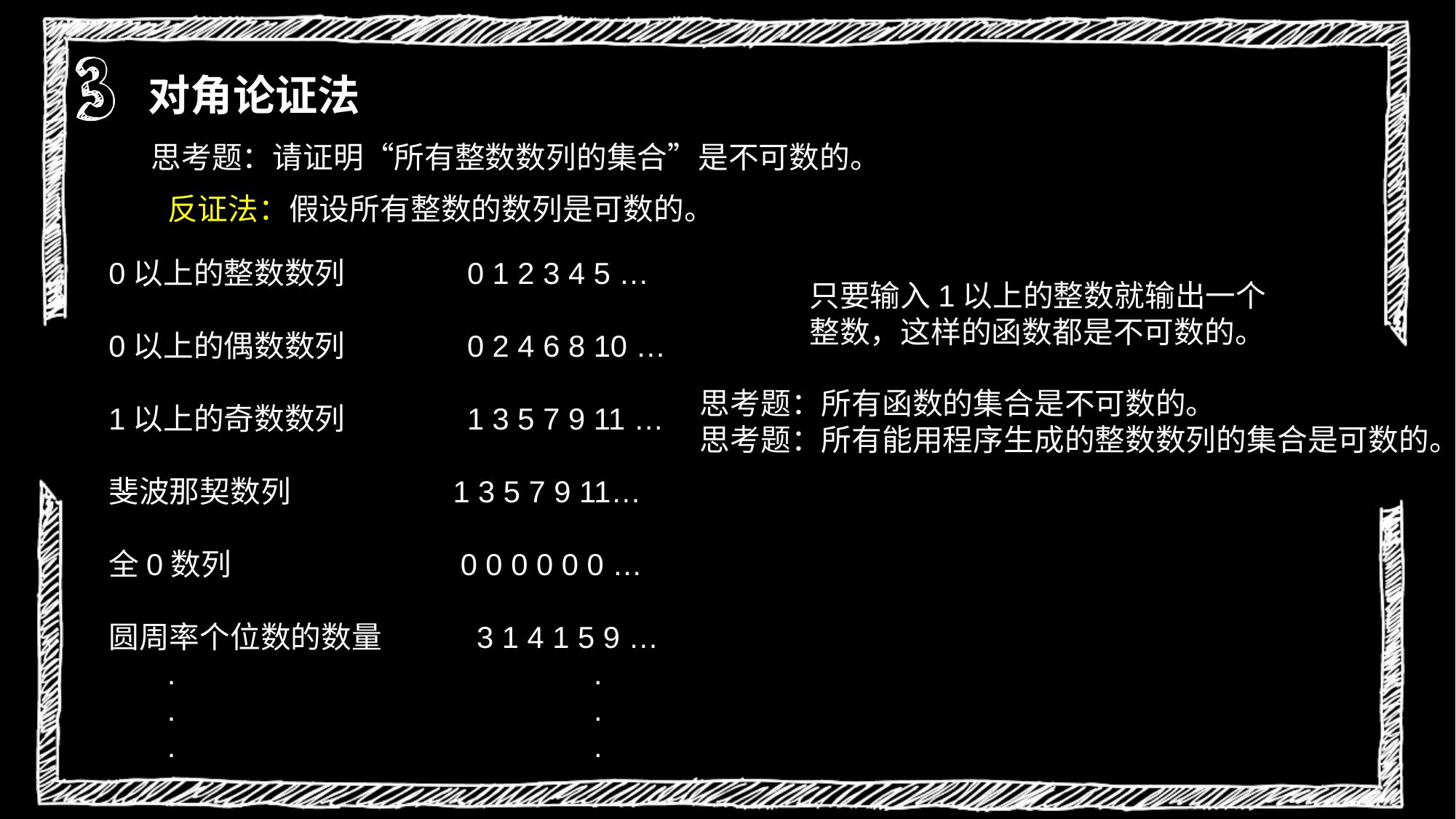

对角论证法
思考题：请证明“所有整数数列的集合”是不可数的。
反证法：假设所有整数的数列是可数的。
0以上的整数数列                 0 1 2 3 4 5 …

0以上的偶数数列                 0 2 4 6 8 10 …

1以上的奇数数列                 1 3 5 7 9 11 …

斐波那契数列                       1 3 5 7 9 11…

全0数列                                 0 0 0 0 0 0 …

圆周率个位数的数量             3 1 4 1 5 9 …
       .                                                  .
       .                                                  .
       .                                                  .
只要输入1以上的整数就输出一个整数，这样的函数都是不可数的。
思考题：所有函数的集合是不可数的。
思考题：所有能用程序生成的整数数列的集合是可数的。